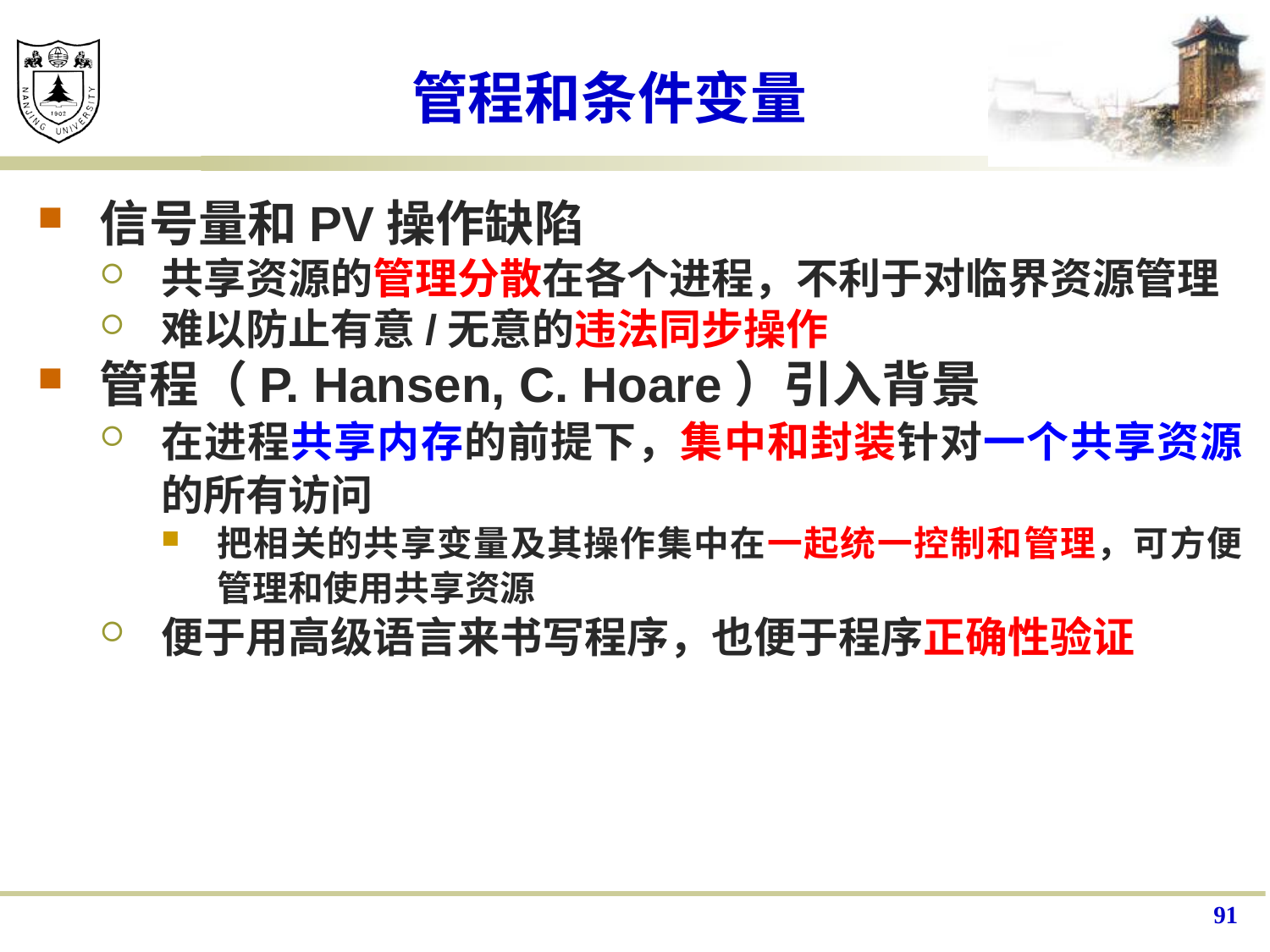

# 管程和条件变量
信号量和PV操作缺陷
共享资源的管理分散在各个进程，不利于对临界资源管理
难以防止有意/无意的违法同步操作
管程（P. Hansen, C. Hoare）引入背景
在进程共享内存的前提下，集中和封装针对一个共享资源的所有访问
把相关的共享变量及其操作集中在一起统一控制和管理，可方便管理和使用共享资源
便于用高级语言来书写程序，也便于程序正确性验证
91